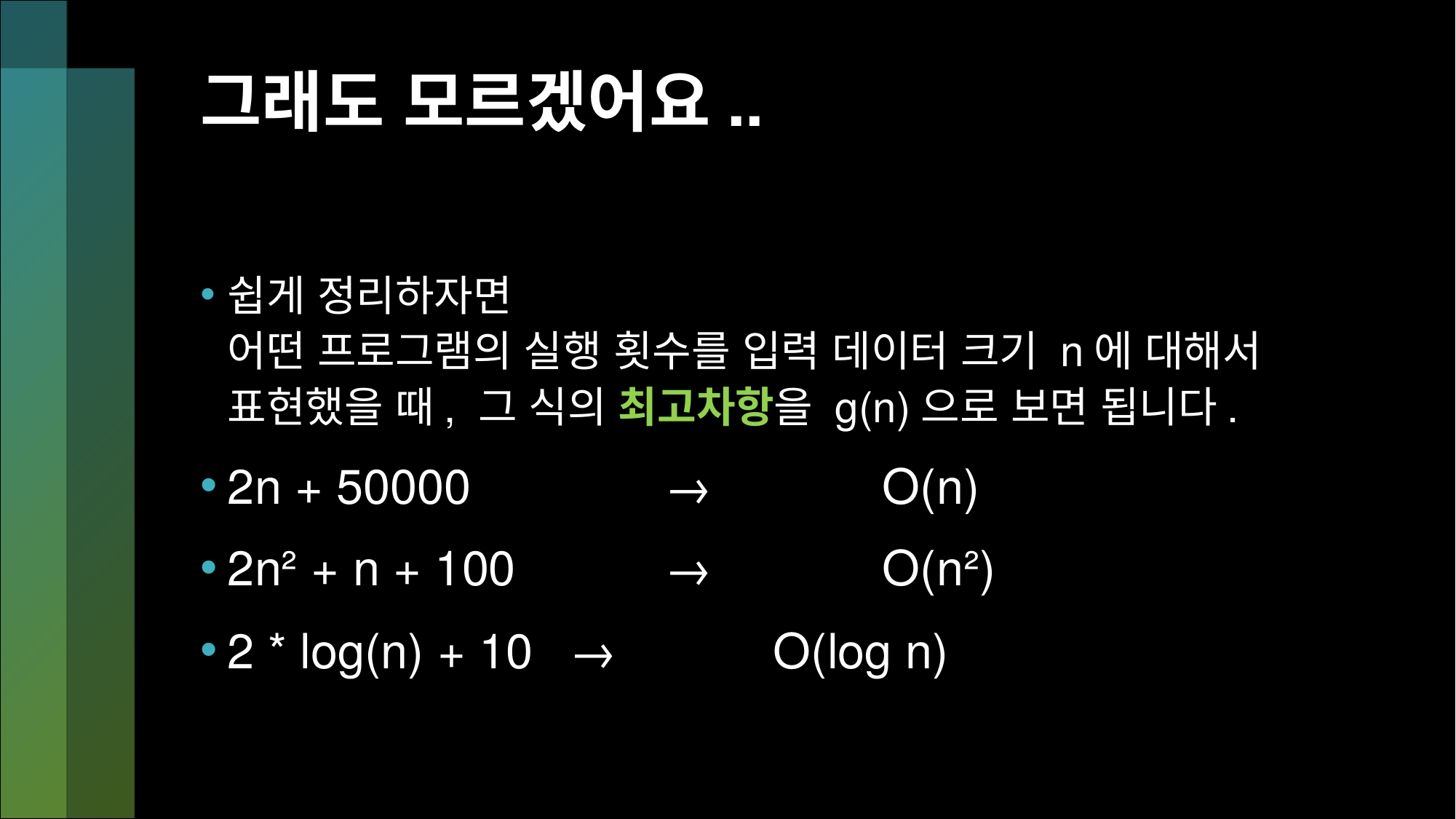

# 그래도 모르겠어요..
쉽게 정리하자면
어떤 프로그램의 실행 횟수를 입력 데이터 크기 n에 대해서 표현했을 때, 그 식의 최고차항을 g(n)으로 보면 됩니다.
2n + 50000		→		O(n)
2n² + n + 100		→		O(n²)
2 * log(n) + 10	 →		O(log n)